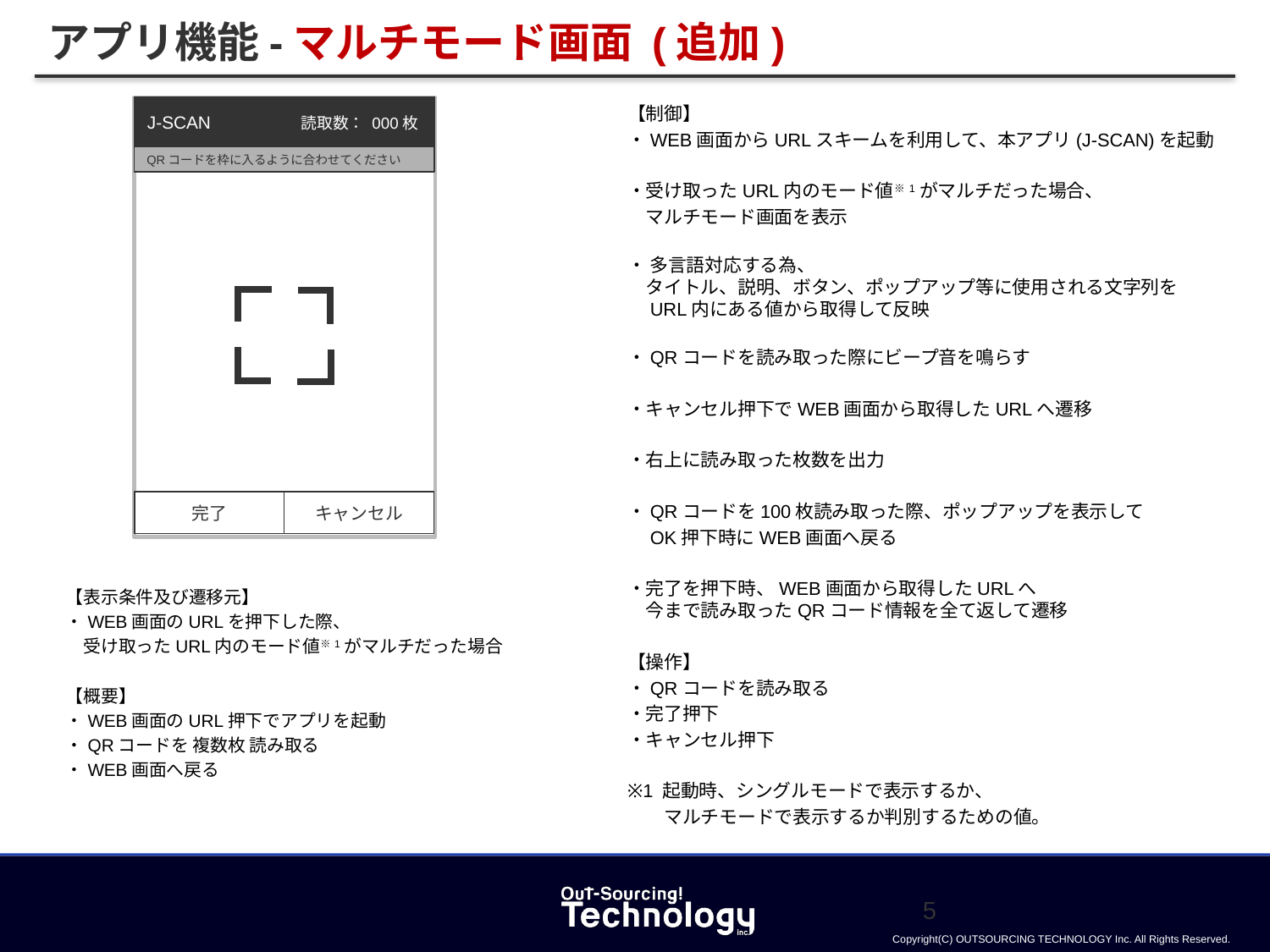

アプリ機能-マルチモード画面 (追加)
【制御】
・WEB画面からURLスキームを利用して、本アプリ(J-SCAN)を起動

・受け取ったURL内のモード値※1がマルチだった場合、
　マルチモード画面を表示

・ 多言語対応する為、
　タイトル、説明、ボタン、ポップアップ等に使用される文字列を
　URL内にある値から取得して反映

・QRコードを読み取った際にビープ音を鳴らす

・キャンセル押下でWEB画面から取得したURLへ遷移

・右上に読み取った枚数を出力

・QRコードを100枚読み取った際、ポップアップを表示して
　OK押下時にWEB画面へ戻る

・完了を押下時、WEB画面から取得したURLへ
　今まで読み取ったQRコード情報を全て返して遷移

【操作】
・QRコードを読み取る
・完了押下
・キャンセル押下

※1 起動時、シングルモードで表示するか、
　　マルチモードで表示するか判別するための値。
J-SCAN
読取数： 000枚
QRコードを枠に入るように合わせてください

完了
キャンセル
【表示条件及び遷移元】
・WEB画面のURLを押下した際、
　受け取ったURL内のモード値※1がマルチだった場合

【概要】
・WEB画面のURL押下でアプリを起動
・QRコードを 複数枚 読み取る
・WEB画面へ戻る

5